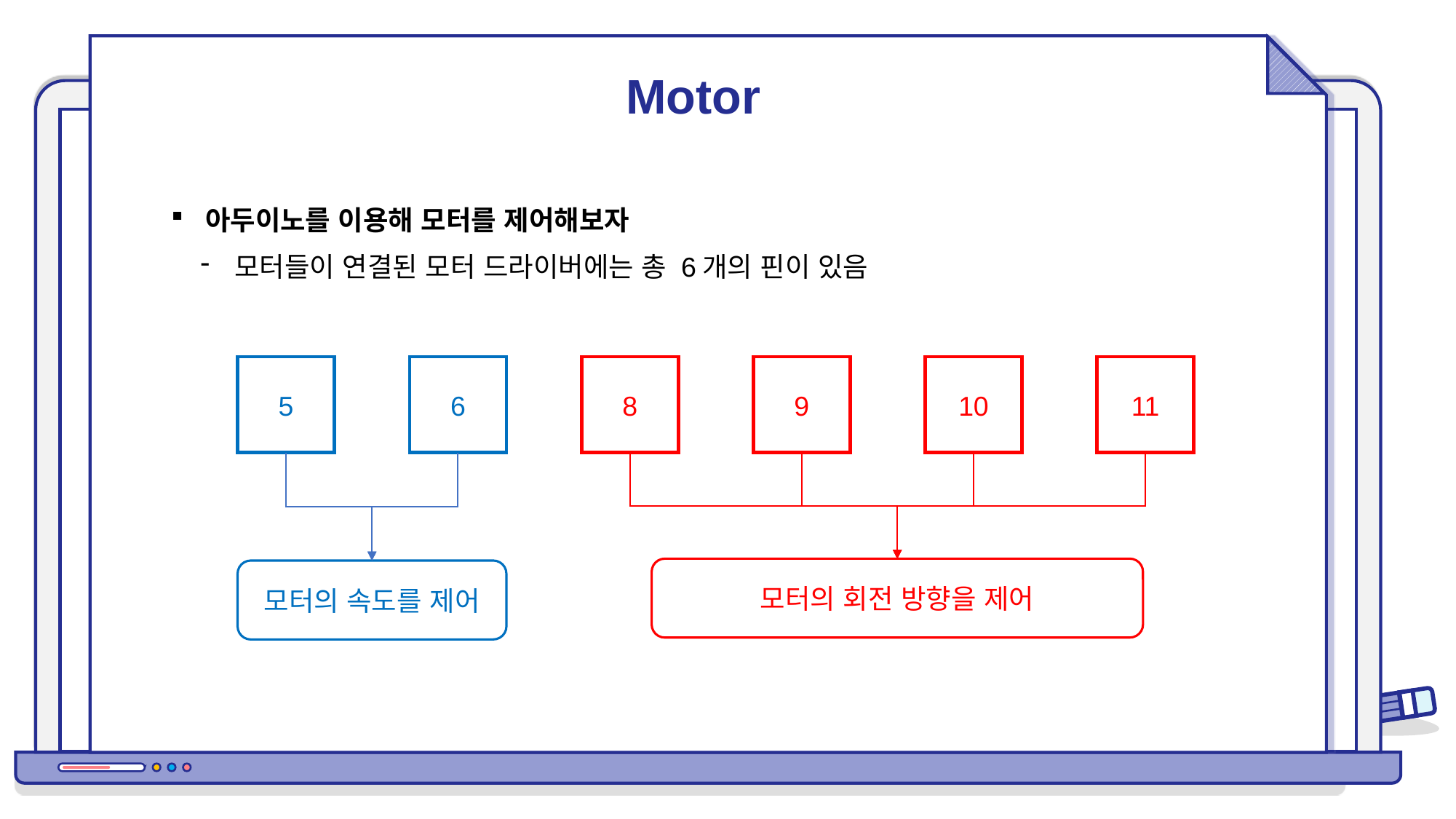

Motor

아두이노를 이용해 모터를 제어해보자
모터들이 연결된 모터 드라이버에는 총 6개의 핀이 있음
5
6
8
9
10
11
모터의 회전 방향을 제어
모터의 속도를 제어